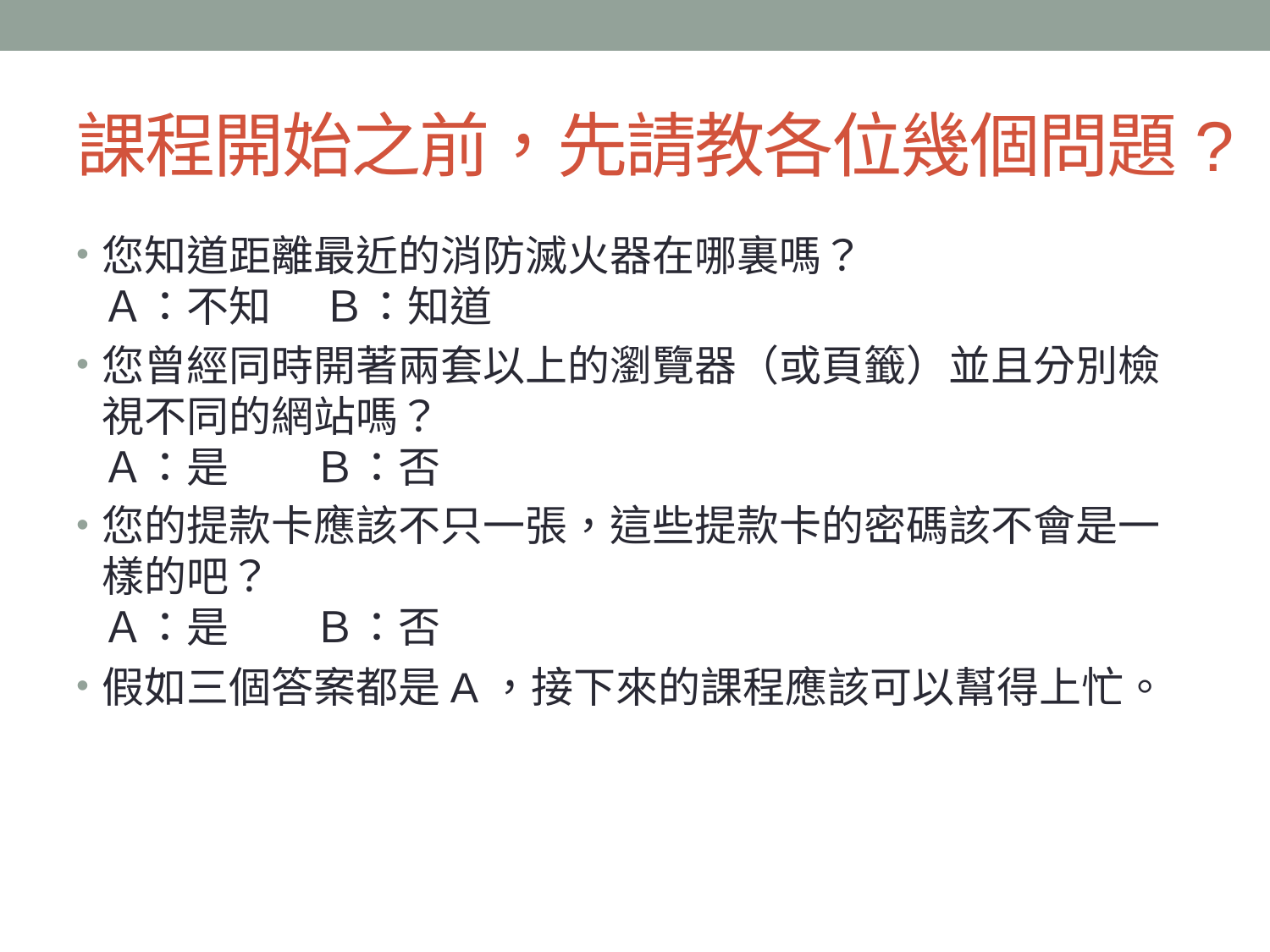

# 課程開始之前，先請教各位幾個問題?
您知道距離最近的消防滅火器在哪裏嗎？
Ａ：不知　 Ｂ：知道
您曾經同時開著兩套以上的瀏覽器（或頁籤）並且分別檢視不同的網站嗎？　
Ａ：是　　Ｂ：否
您的提款卡應該不只一張，這些提款卡的密碼該不會是一樣的吧？
Ａ：是　　Ｂ：否
假如三個答案都是A，接下來的課程應該可以幫得上忙。